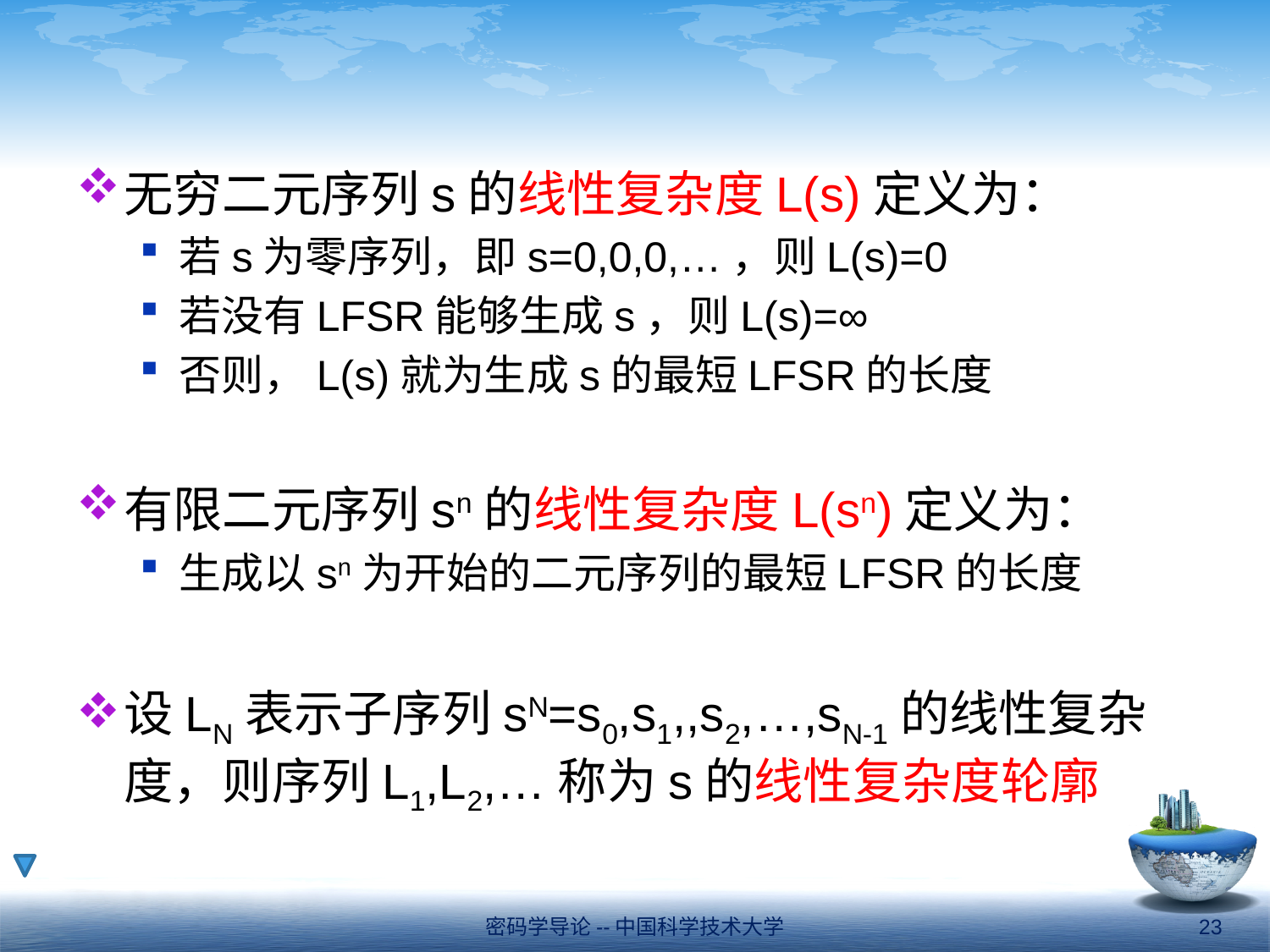

#
无穷二元序列s的线性复杂度L(s)定义为：
若s为零序列，即s=0,0,0,…，则L(s)=0
若没有LFSR能够生成s，则L(s)=∞
否则，L(s)就为生成s的最短LFSR的长度

有限二元序列sn的线性复杂度L(sn)定义为：
生成以sn为开始的二元序列的最短LFSR的长度

设LN表示子序列sN=s0,s1,,s2,…,sN-1的线性复杂度，则序列L1,L2,…称为s的线性复杂度轮廓

密码学导论--中国科学技术大学
23